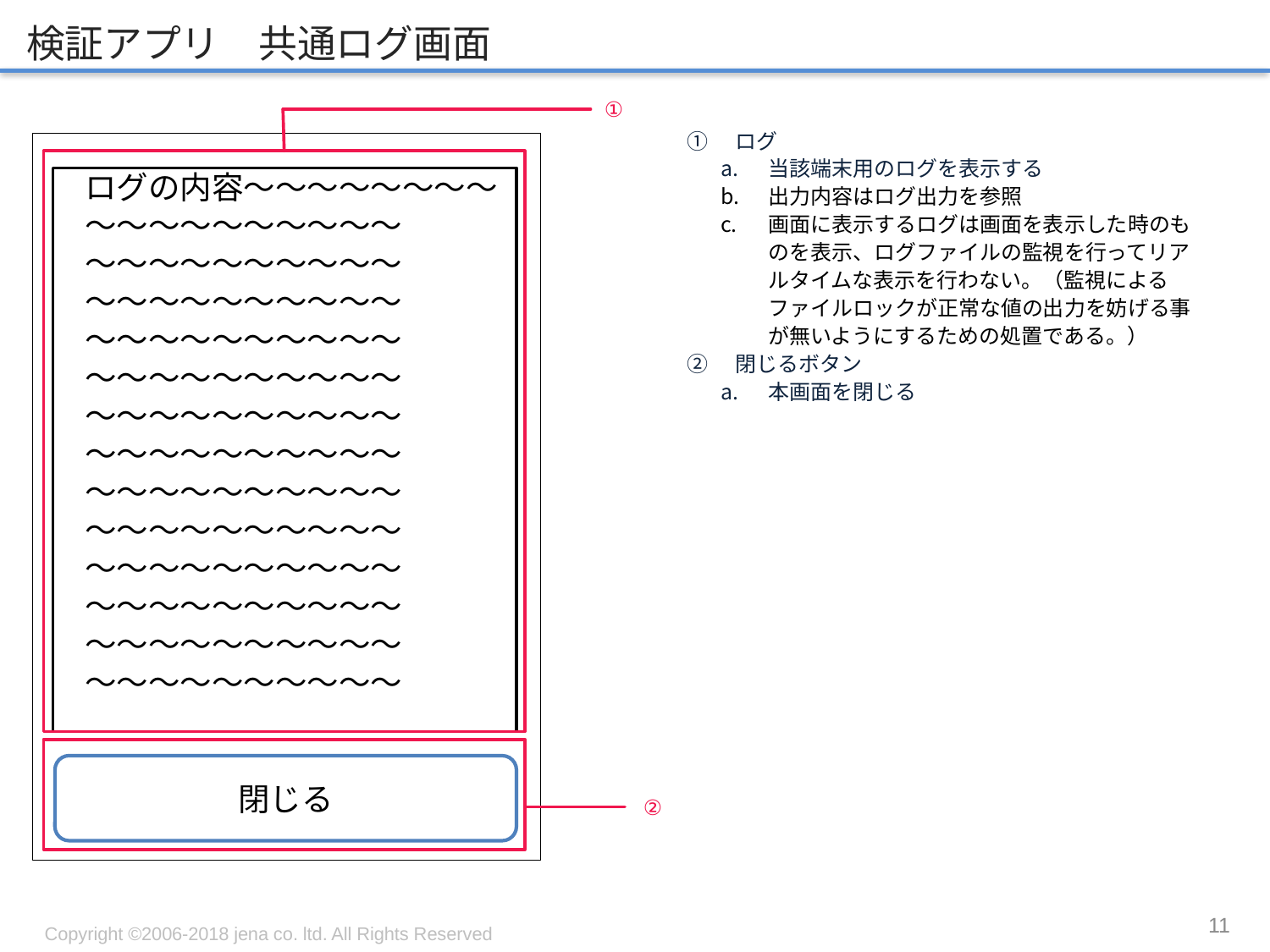

# 検証アプリ　共通ログ画面
①
ログ
当該端末用のログを表示する
出力内容はログ出力を参照
画面に表示するログは画面を表示した時のものを表示、ログファイルの監視を行ってリアルタイムな表示を行わない。（監視によるファイルロックが正常な値の出力を妨げる事が無いようにするための処置である。）
閉じるボタン
本画面を閉じる

　ログの内容〜〜〜〜〜〜〜〜
　〜〜〜〜〜〜〜〜〜〜
　〜〜〜〜〜〜〜〜〜〜
　〜〜〜〜〜〜〜〜〜〜
　〜〜〜〜〜〜〜〜〜〜
　〜〜〜〜〜〜〜〜〜〜
　〜〜〜〜〜〜〜〜〜〜
　〜〜〜〜〜〜〜〜〜〜
　〜〜〜〜〜〜〜〜〜〜
　〜〜〜〜〜〜〜〜〜〜
　〜〜〜〜〜〜〜〜〜〜
　〜〜〜〜〜〜〜〜〜〜
　〜〜〜〜〜〜〜〜〜〜
　〜〜〜〜〜〜〜〜〜〜

閉じる
②
11